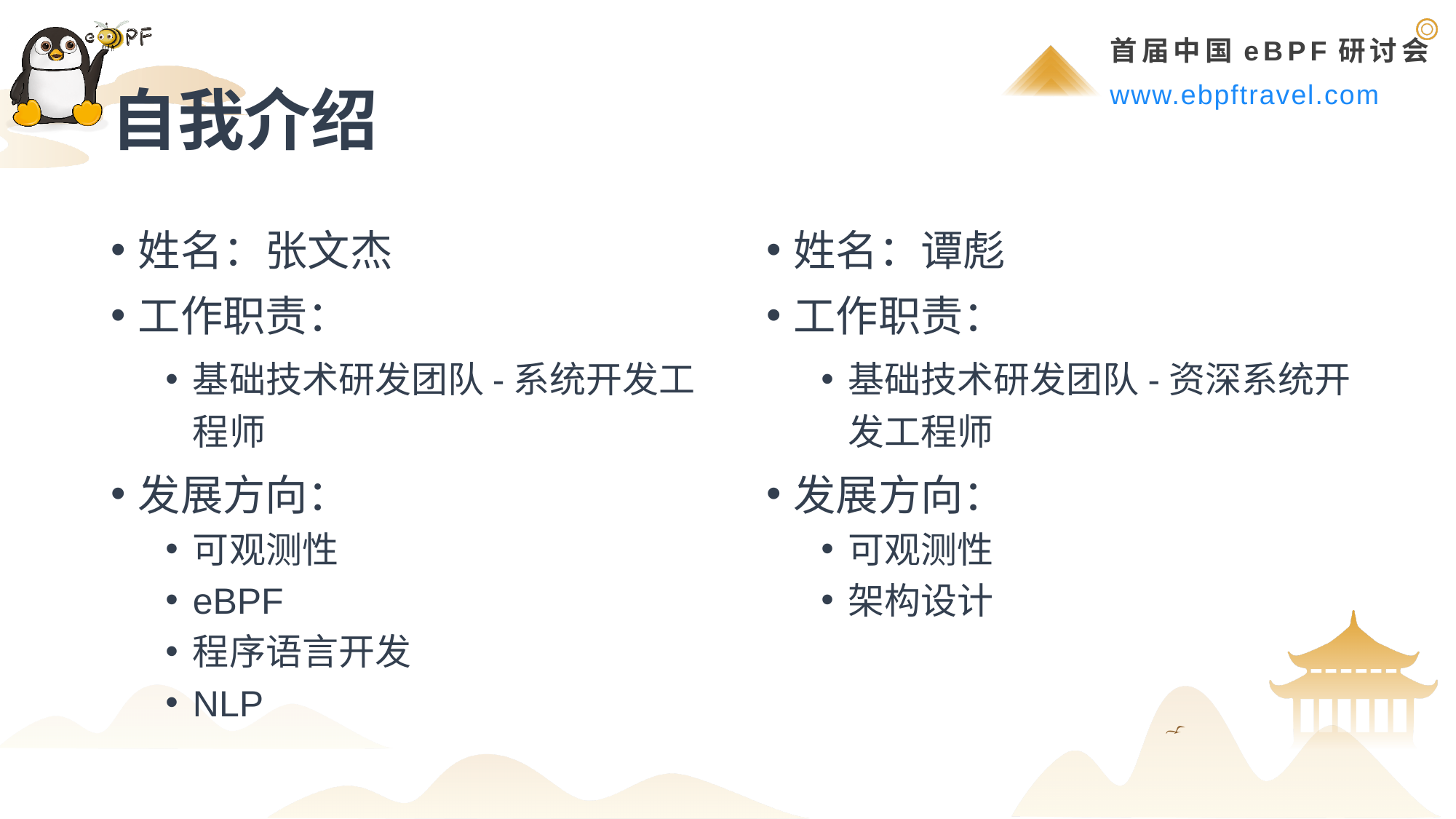

# 自我介绍
姓名：张文杰
工作职责：
基础技术研发团队-系统开发工程师
发展方向：
可观测性
eBPF
程序语言开发
NLP
姓名：谭彪
工作职责：
基础技术研发团队-资深系统开发工程师
发展方向：
可观测性
架构设计